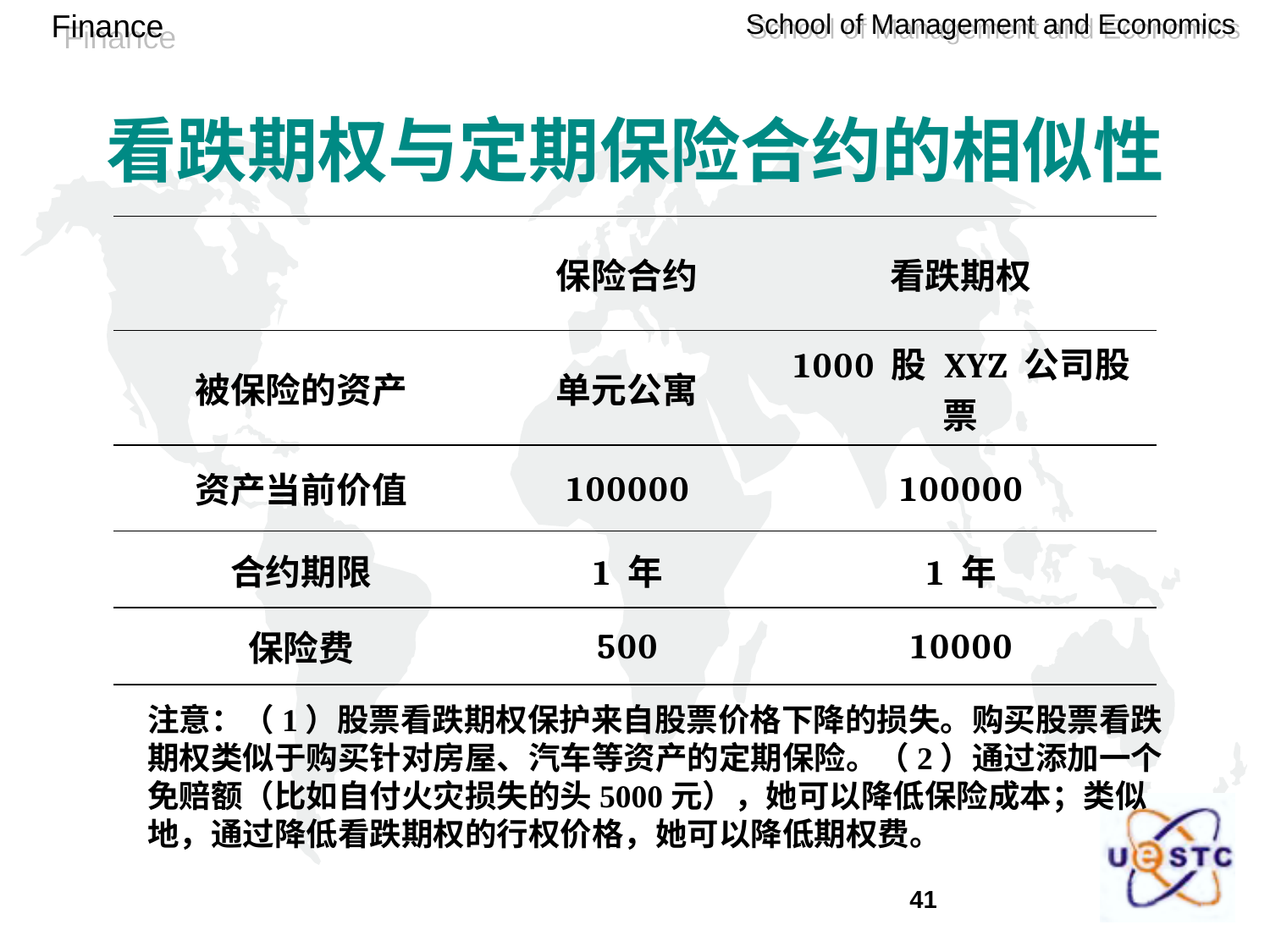

# 看跌期权与定期保险合约的相似性
|  | 保险合约 | 看跌期权 |
| --- | --- | --- |
| 被保险的资产 | 单元公寓 | 1000 股 XYZ 公司股票 |
| 资产当前价值 | 100000 | 100000 |
| 合约期限 | 1 年 | 1 年 |
| 保险费 | 500 | 10000 |
注意：（1）股票看跌期权保护来自股票价格下降的损失。购买股票看跌期权类似于购买针对房屋、汽车等资产的定期保险。（2）通过添加一个免赔额（比如自付火灾损失的头5000元），她可以降低保险成本；类似地，通过降低看跌期权的行权价格，她可以降低期权费。